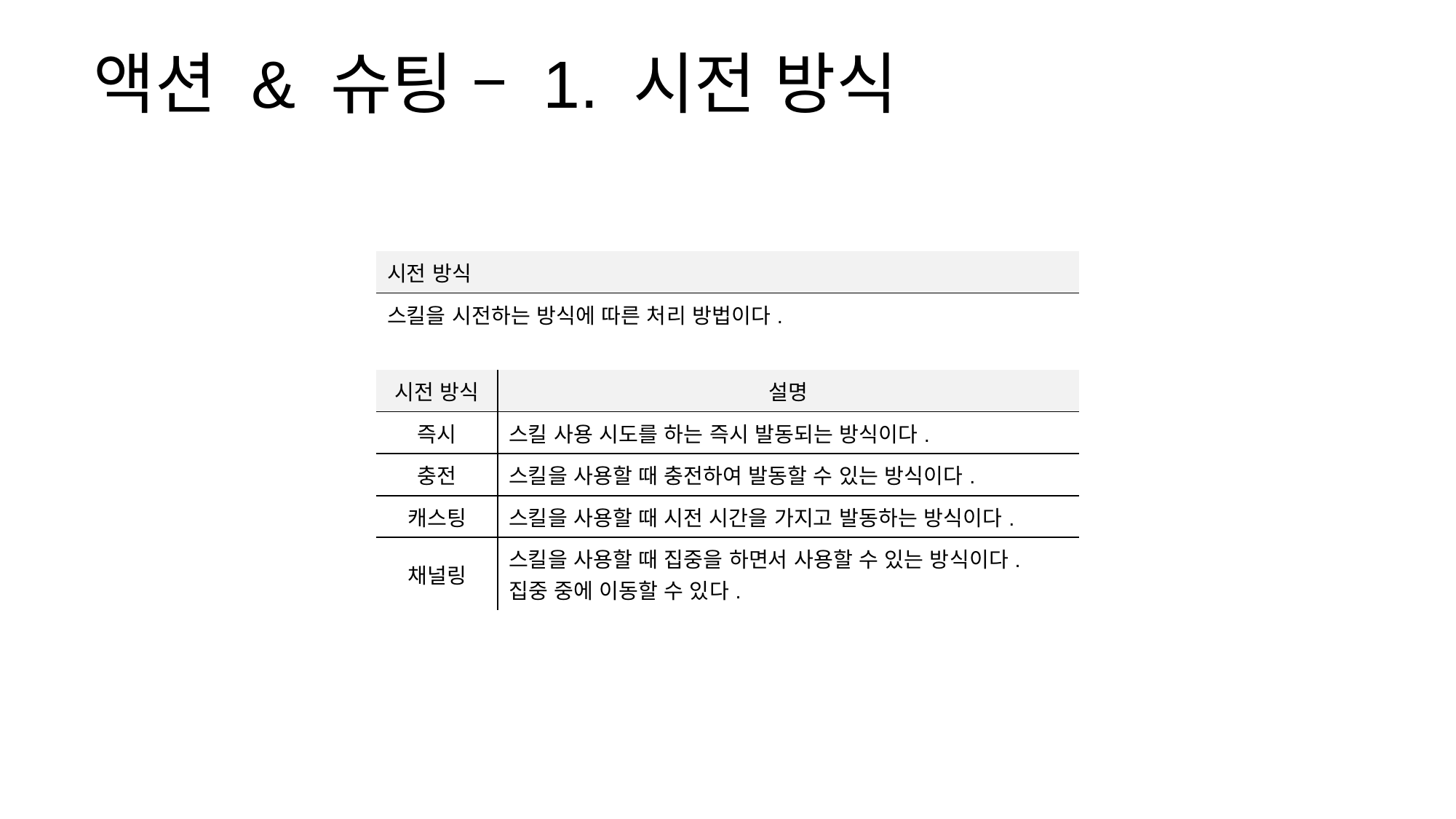

액션 & 슈팅 – 1. 시전 방식
| 시전 방식 |  |
| --- | --- |
| 스킬을 시전하는 방식에 따른 처리 방법이다. |  |
|  |  |
| 시전 방식 | 설명 |
| 즉시 | 스킬 사용 시도를 하는 즉시 발동되는 방식이다. |
| 충전 | 스킬을 사용할 때 충전하여 발동할 수 있는 방식이다. |
| 캐스팅 | 스킬을 사용할 때 시전 시간을 가지고 발동하는 방식이다. |
| 채널링 | 스킬을 사용할 때 집중을 하면서 사용할 수 있는 방식이다. 집중 중에 이동할 수 있다. |